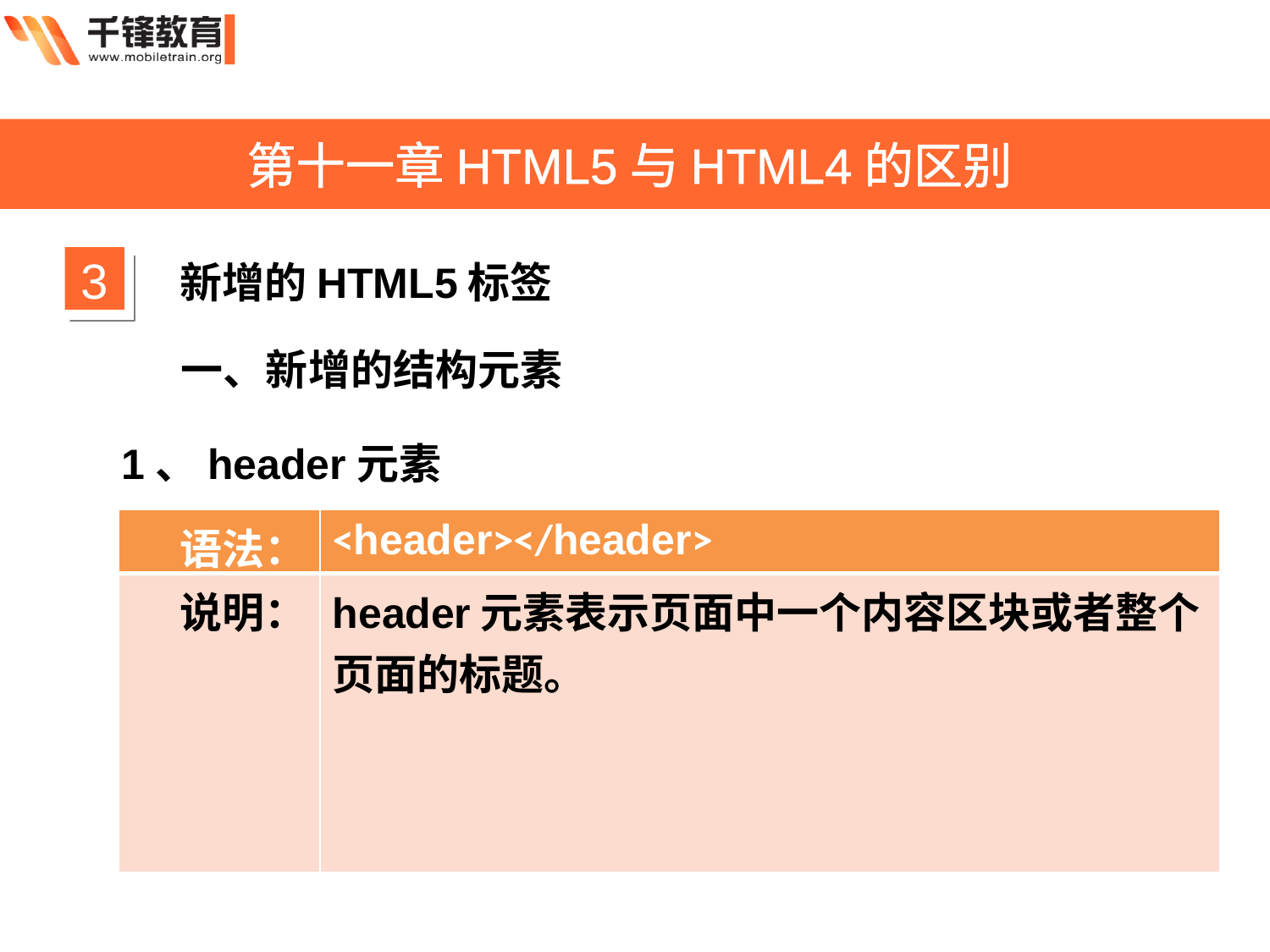

第十一章HTML5与HTML4的区别
3

新增的HTML5标签

一、新增的结构元素
1、header元素

| 语法： | <header></header> |
| --- | --- |
| 说明： | header元素表示页面中一个内容区块或者整个页面的标题。 |